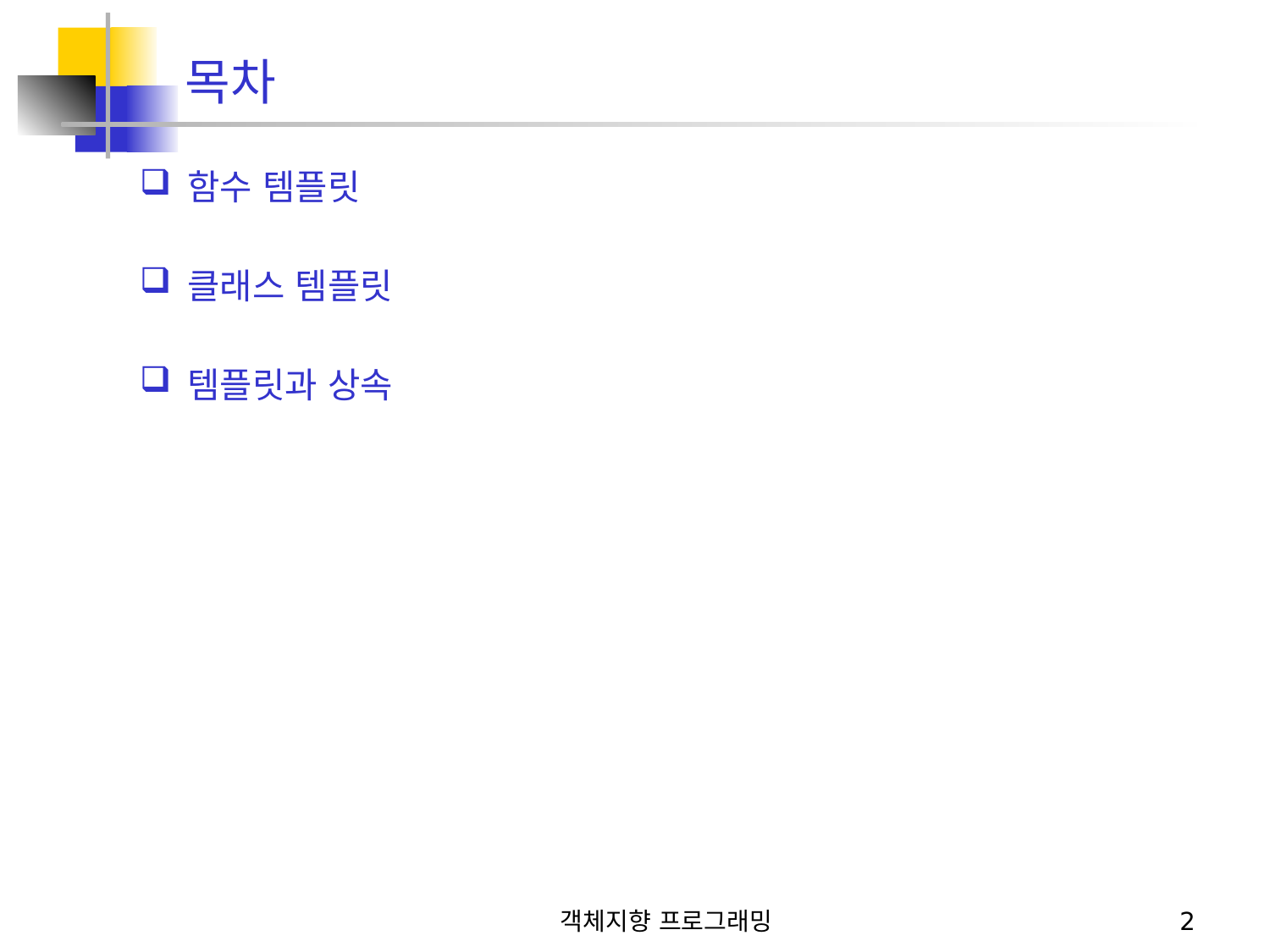

# 목차
함수 템플릿

클래스 템플릿

템플릿과 상속
객체지향 프로그래밍
2